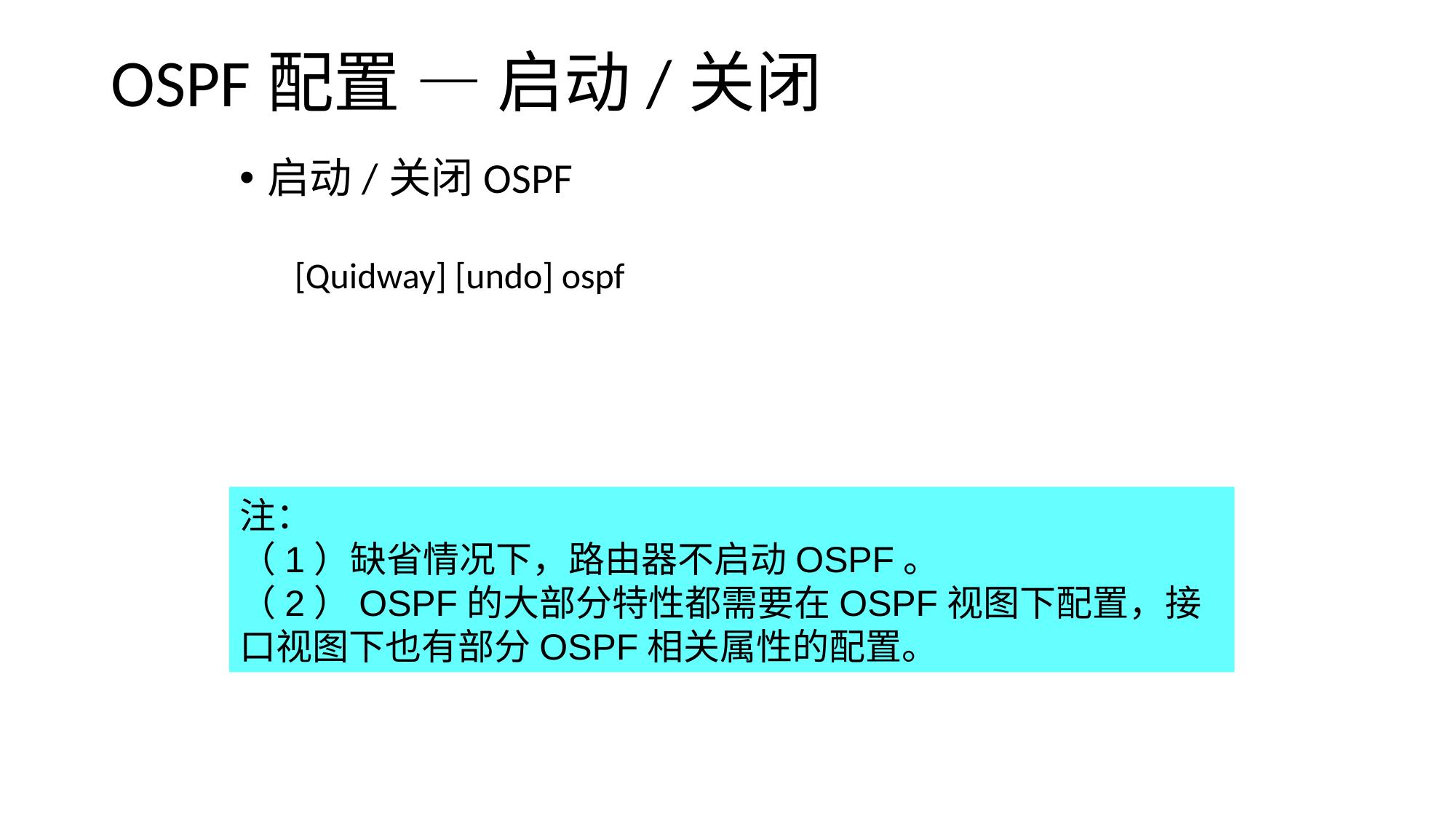

# OSPF配置 — 启动/关闭
启动/关闭OSPF

[Quidway] [undo] ospf
注：
（1）缺省情况下，路由器不启动OSPF。
（2）OSPF的大部分特性都需要在OSPF视图下配置，接口视图下也有部分OSPF相关属性的配置。
35